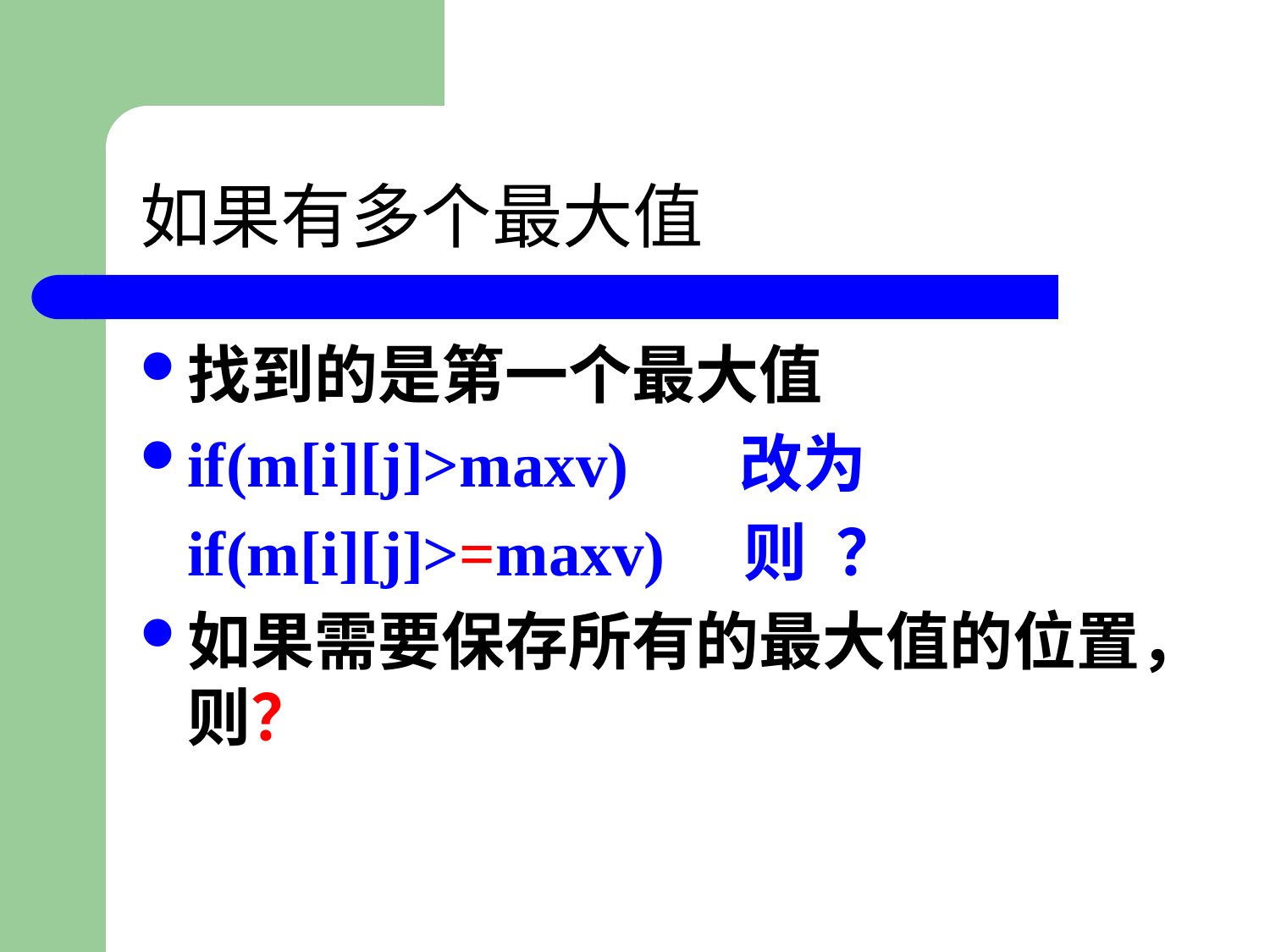

# 如果有多个最大值
找到的是第一个最大值
if(m[i][j]>maxv)      改为
   if(m[i][j]>=maxv)    则  ？
如果需要保存所有的最大值的位置，则？